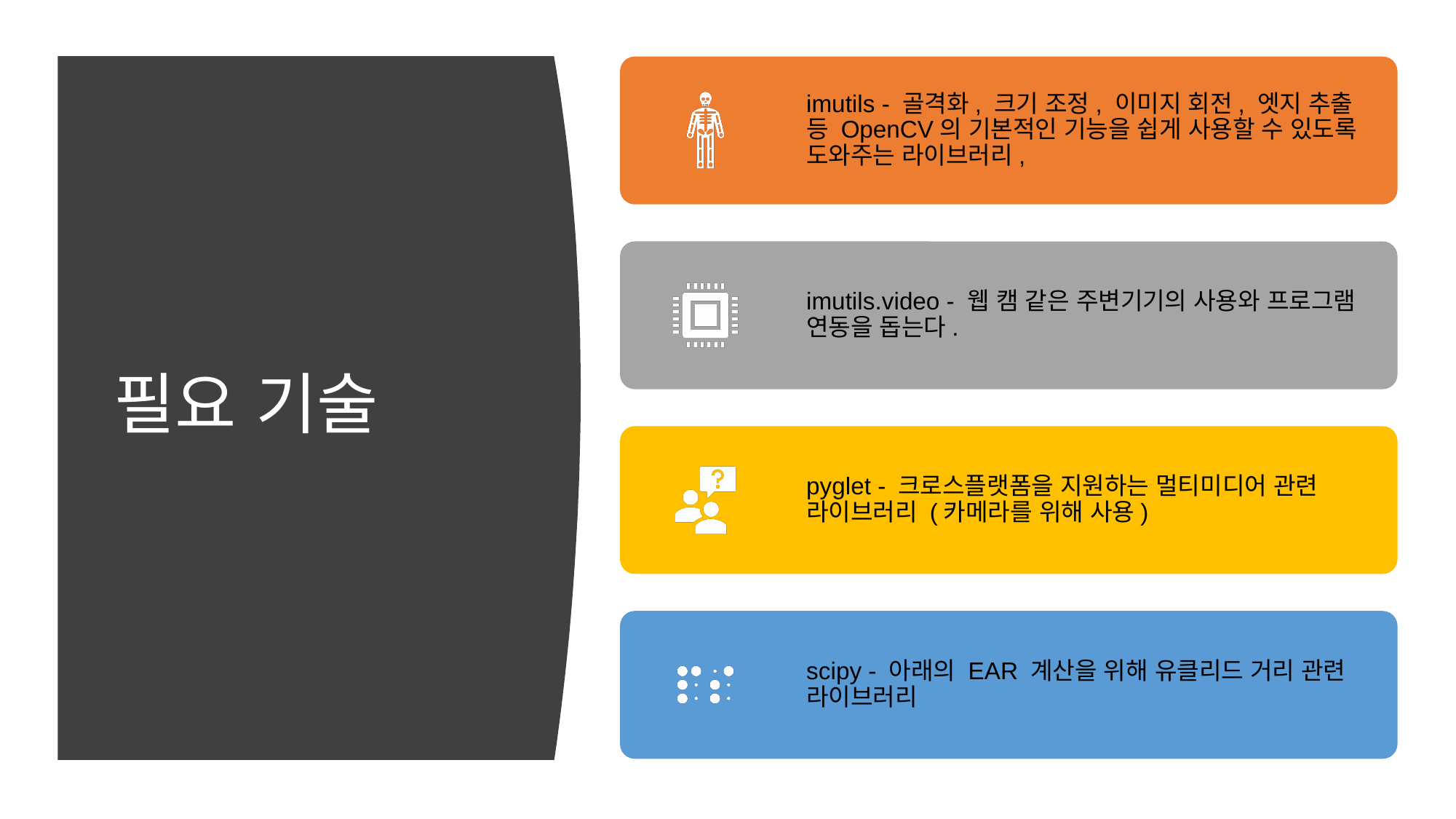

imutils - 골격화, 크기 조정, 이미지 회전, 엣지 추출 등 OpenCV의 기본적인 기능을 쉽게 사용할 수 있도록 도와주는 라이브러리,
imutils.video - 웹 캠 같은 주변기기의 사용와 프로그램 연동을 돕는다.
pyglet - 크로스플랫폼을 지원하는 멀티미디어 관련 라이브러리 (카메라를 위해 사용)
scipy - 아래의 EAR 계산을 위해 유클리드 거리 관련 라이브러리

# 필요 기술